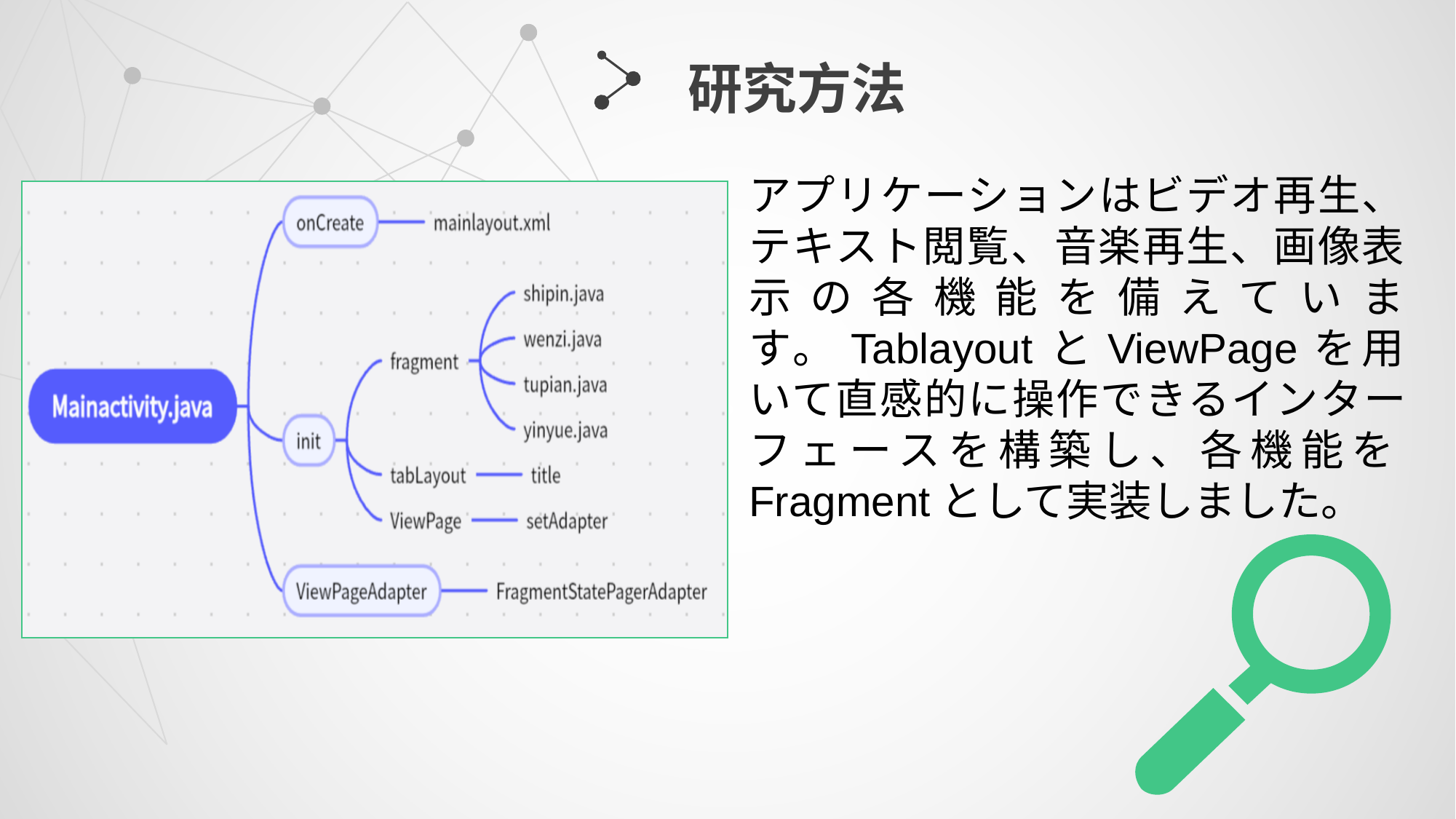

研究方法
アプリケーションはビデオ再生、テキスト閲覧、音楽再生、画像表示の各機能を備えています。TablayoutとViewPageを用いて直感的に操作できるインターフェースを構築し、各機能をFragmentとして実装しました。